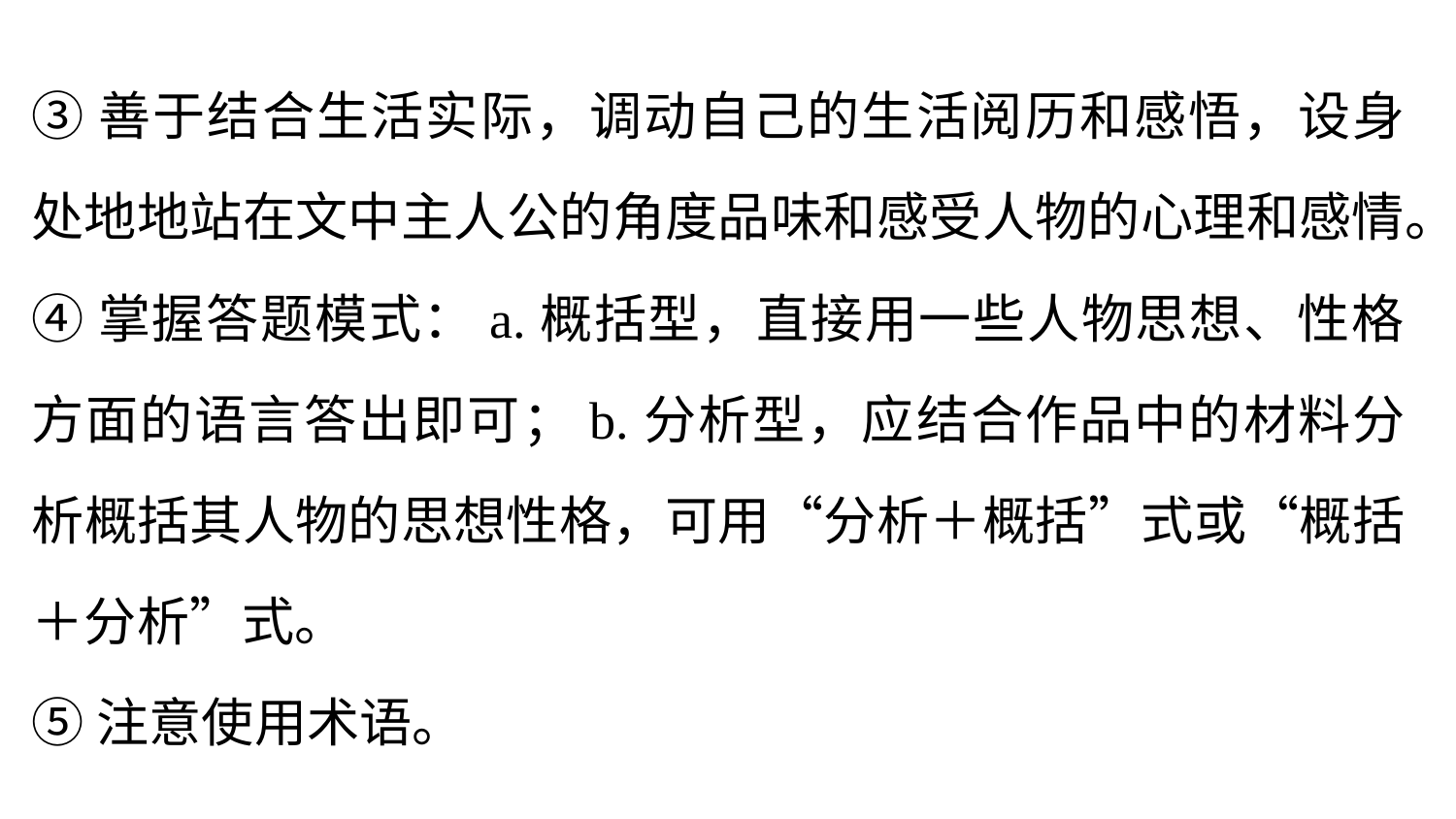

③善于结合生活实际，调动自己的生活阅历和感悟，设身处地地站在文中主人公的角度品味和感受人物的心理和感情。
④掌握答题模式：a.概括型，直接用一些人物思想、性格方面的语言答出即可；b.分析型，应结合作品中的材料分析概括其人物的思想性格，可用“分析＋概括”式或“概括＋分析”式。
⑤注意使用术语。